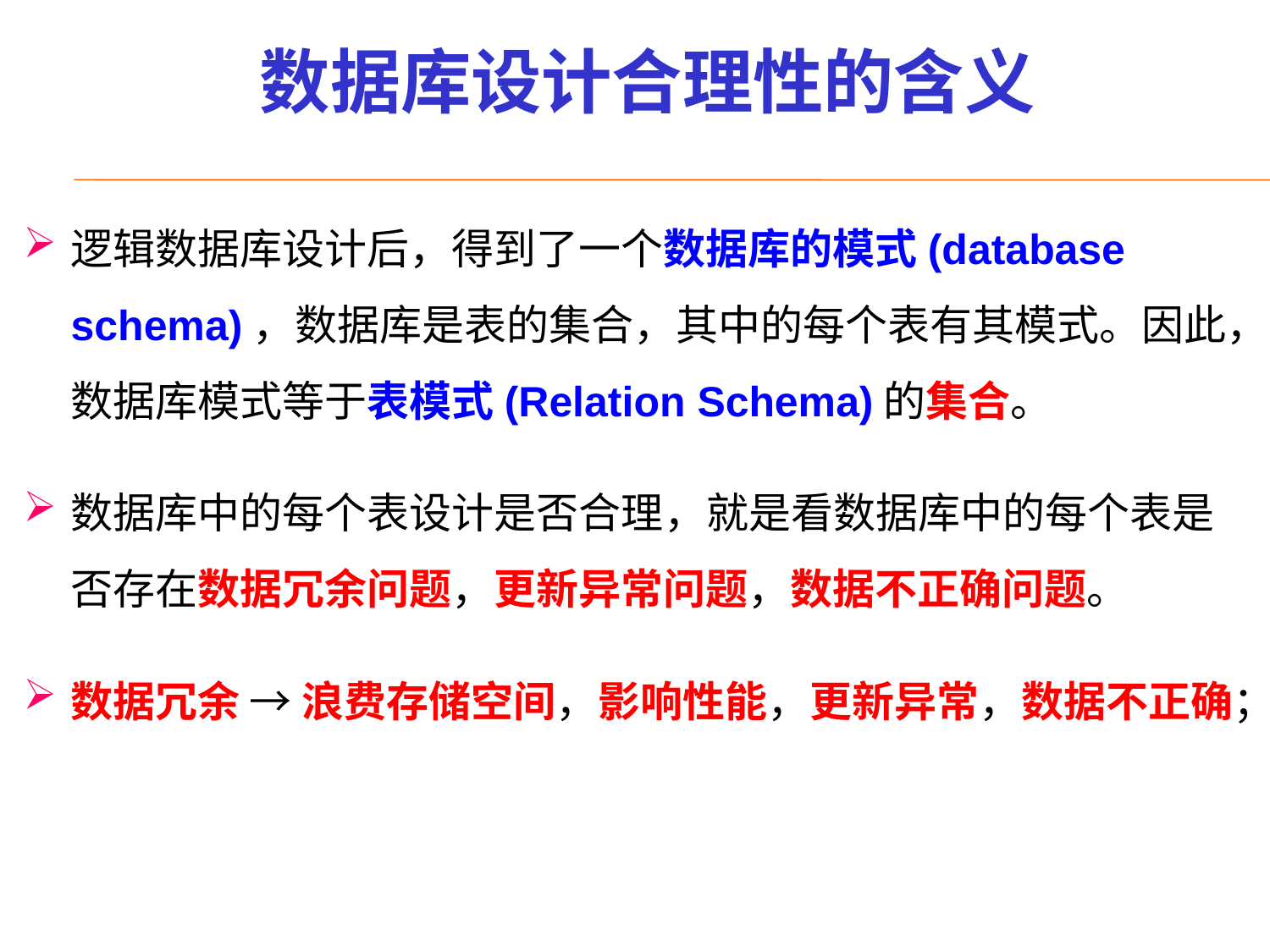

# 数据库设计合理性的含义
逻辑数据库设计后，得到了一个数据库的模式(database schema)，数据库是表的集合，其中的每个表有其模式。因此，数据库模式等于表模式(Relation Schema)的集合。
数据库中的每个表设计是否合理，就是看数据库中的每个表是否存在数据冗余问题，更新异常问题，数据不正确问题。
数据冗余 → 浪费存储空间，影响性能，更新异常，数据不正确；